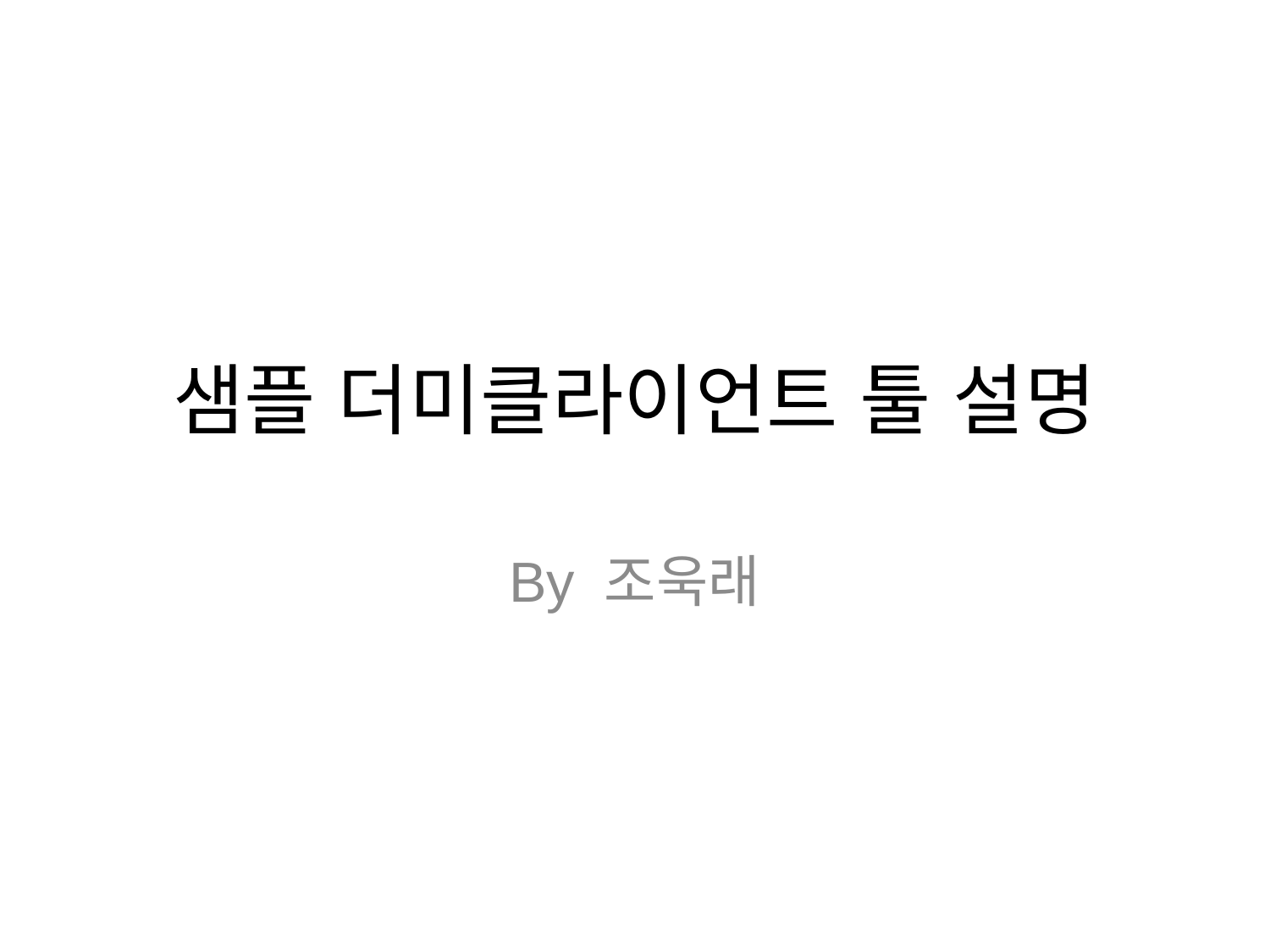

# 샘플 더미클라이언트 툴 설명
By 조욱래